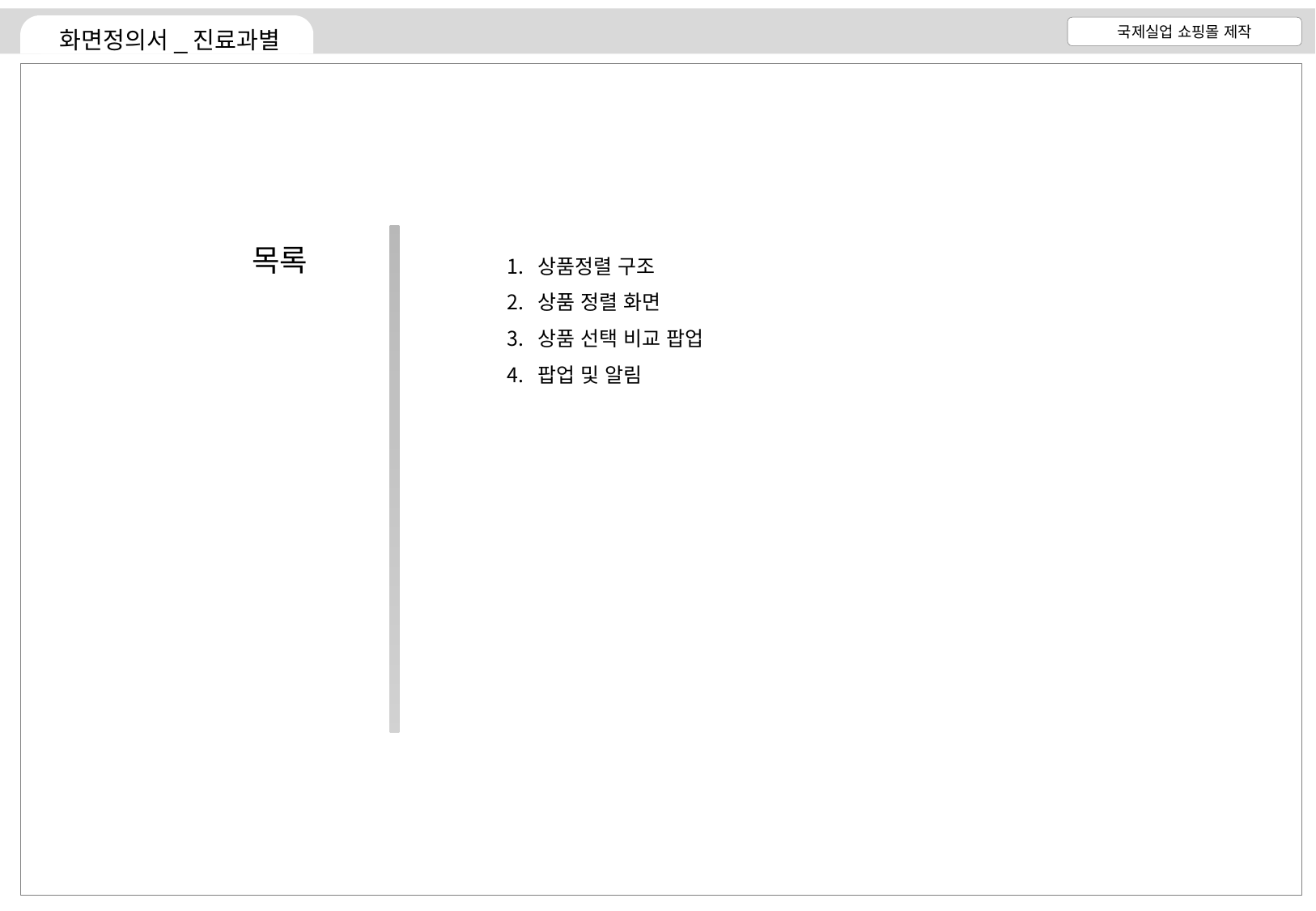

목록
상품정렬 구조
상품 정렬 화면
상품 선택 비교 팝업
팝업 및 알림